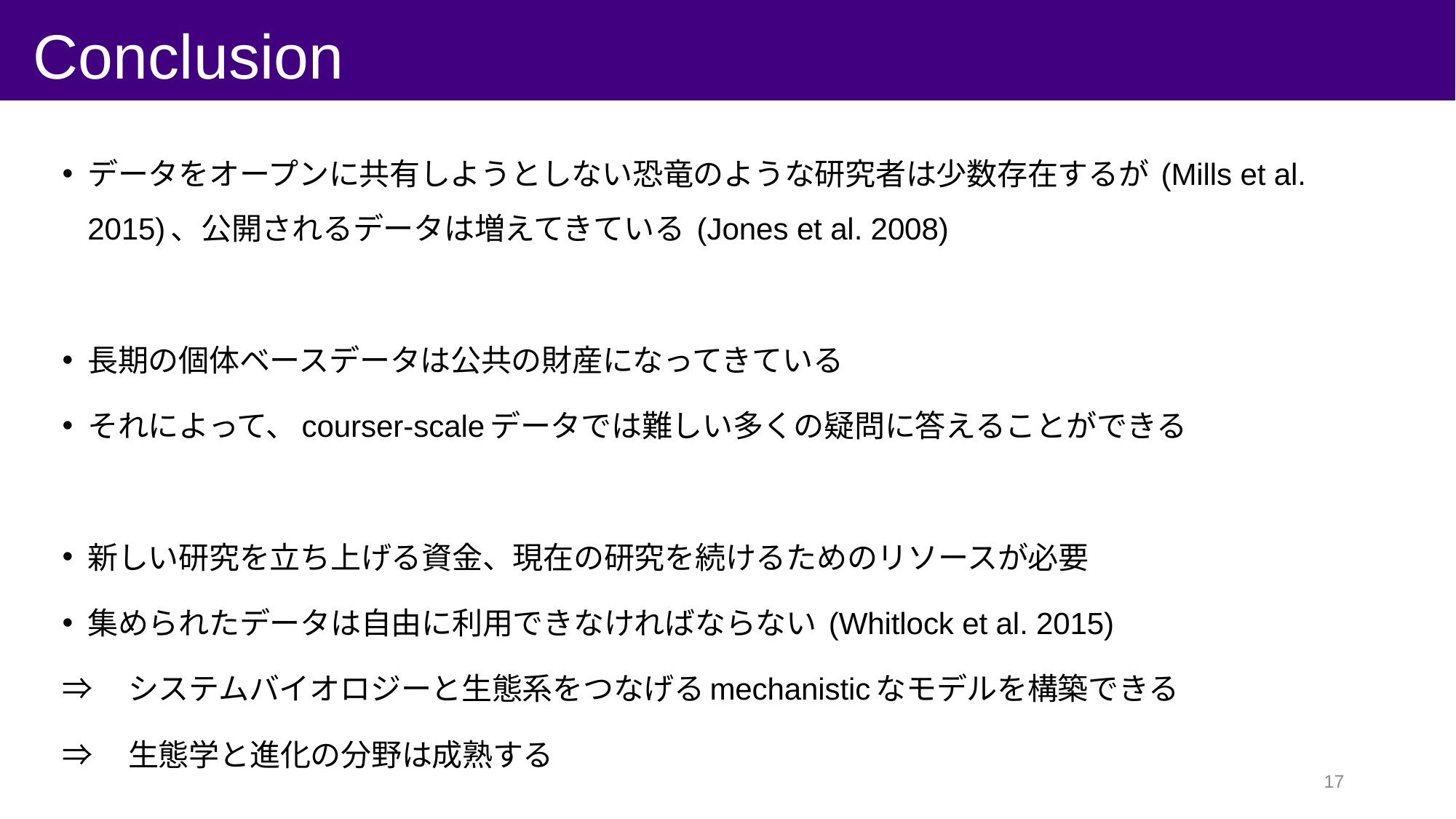

# Conclusion
データをオープンに共有しようとしない恐竜のような研究者は少数存在するが (Mills et al. 2015)、公開されるデータは増えてきている (Jones et al. 2008)

長期の個体ベースデータは公共の財産になってきている
それによって、courser-scaleデータでは難しい多くの疑問に答えることができる

新しい研究を立ち上げる資金、現在の研究を続けるためのリソースが必要
集められたデータは自由に利用できなければならない (Whitlock et al. 2015)
⇒　システムバイオロジーと生態系をつなげるmechanisticなモデルを構築できる
⇒　生態学と進化の分野は成熟する
17